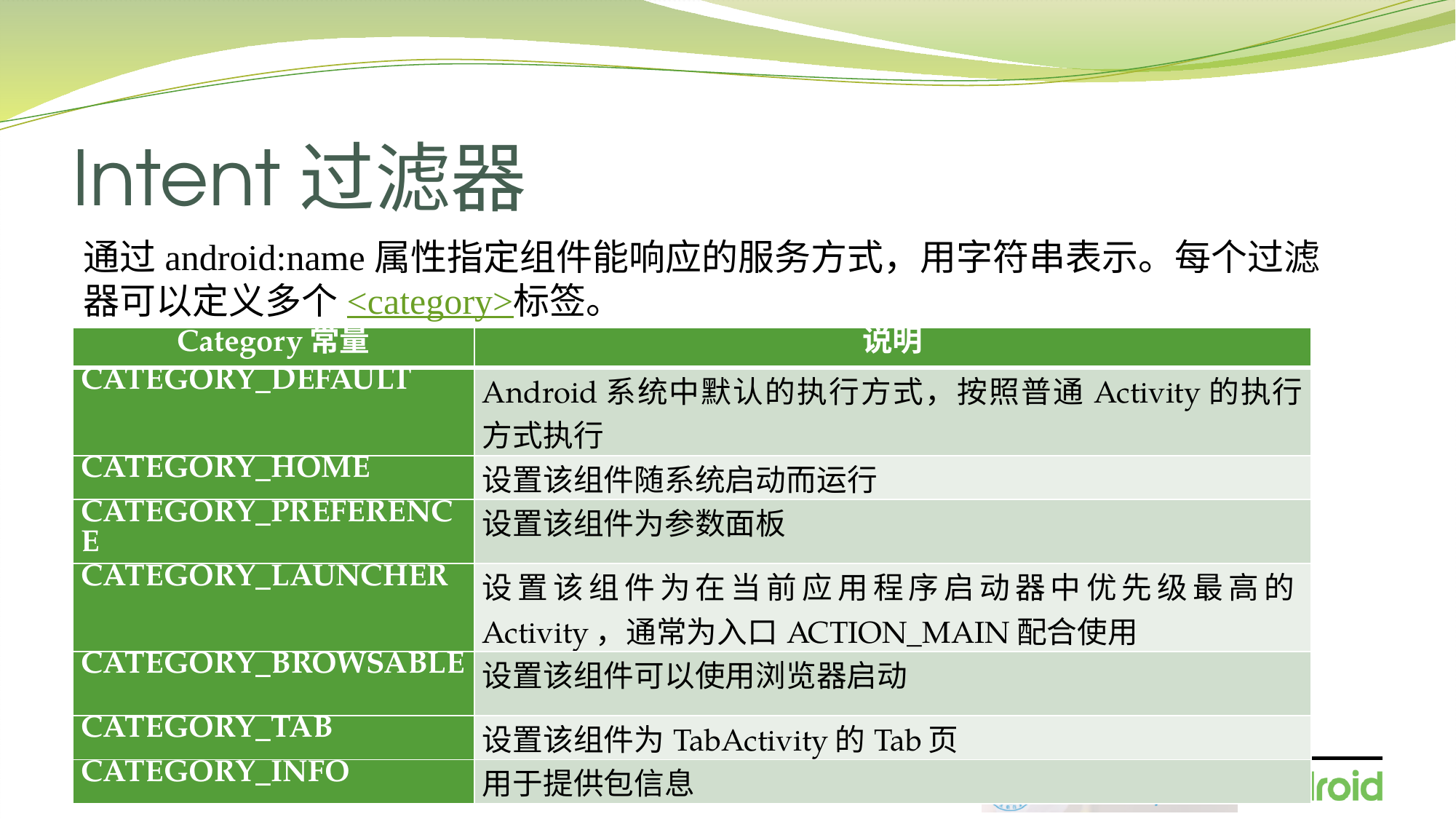

# Intent过滤器
通过android:name属性指定组件能响应的服务方式，用字符串表示。每个过滤器可以定义多个<category>标签。
| Category常量 | 说明 |
| --- | --- |
| CATEGORY\_DEFAULT | Android系统中默认的执行方式，按照普通Activity的执行方式执行 |
| CATEGORY\_HOME | 设置该组件随系统启动而运行 |
| CATEGORY\_PREFERENCE | 设置该组件为参数面板 |
| CATEGORY\_LAUNCHER | 设置该组件为在当前应用程序启动器中优先级最高的Activity，通常为入口ACTION\_MAIN配合使用 |
| CATEGORY\_BROWSABLE | 设置该组件可以使用浏览器启动 |
| CATEGORY\_TAB | 设置该组件为TabActivity的Tab页 |
| CATEGORY\_INFO | 用于提供包信息 |